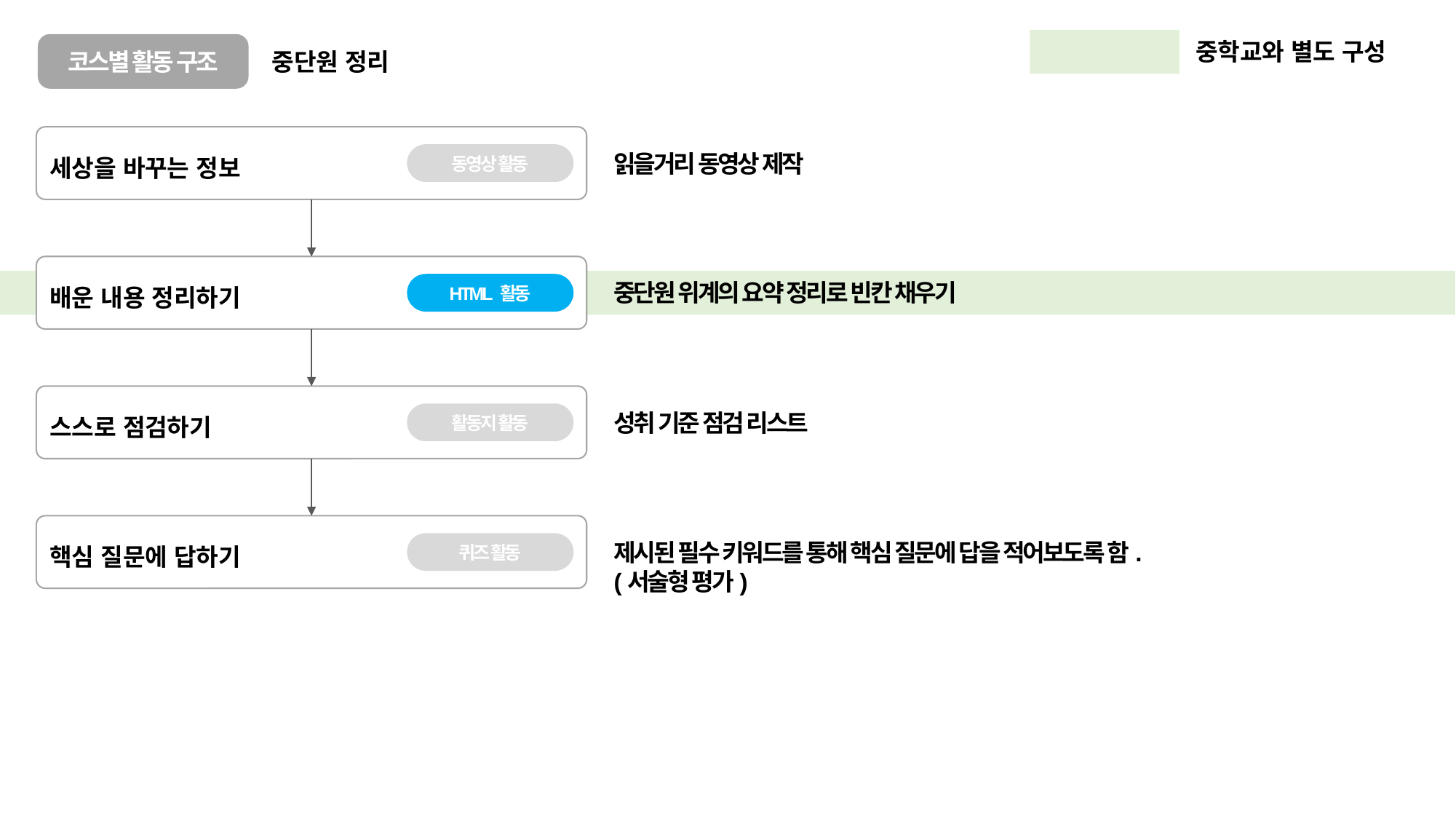

중학교와 별도 구성
코스별 활동 구조
중단원 정리
세상을 바꾸는 정보
읽을거리 동영상 제작
동영상 활동
배운 내용 정리하기

중단원 위계의 요약 정리로 빈칸 채우기
HTML 활동
스스로 점검하기
성취 기준 점검 리스트
활동지 활동
핵심 질문에 답하기
제시된 필수 키워드를 통해 핵심 질문에 답을 적어보도록 함.
(서술형 평가)
퀴즈 활동